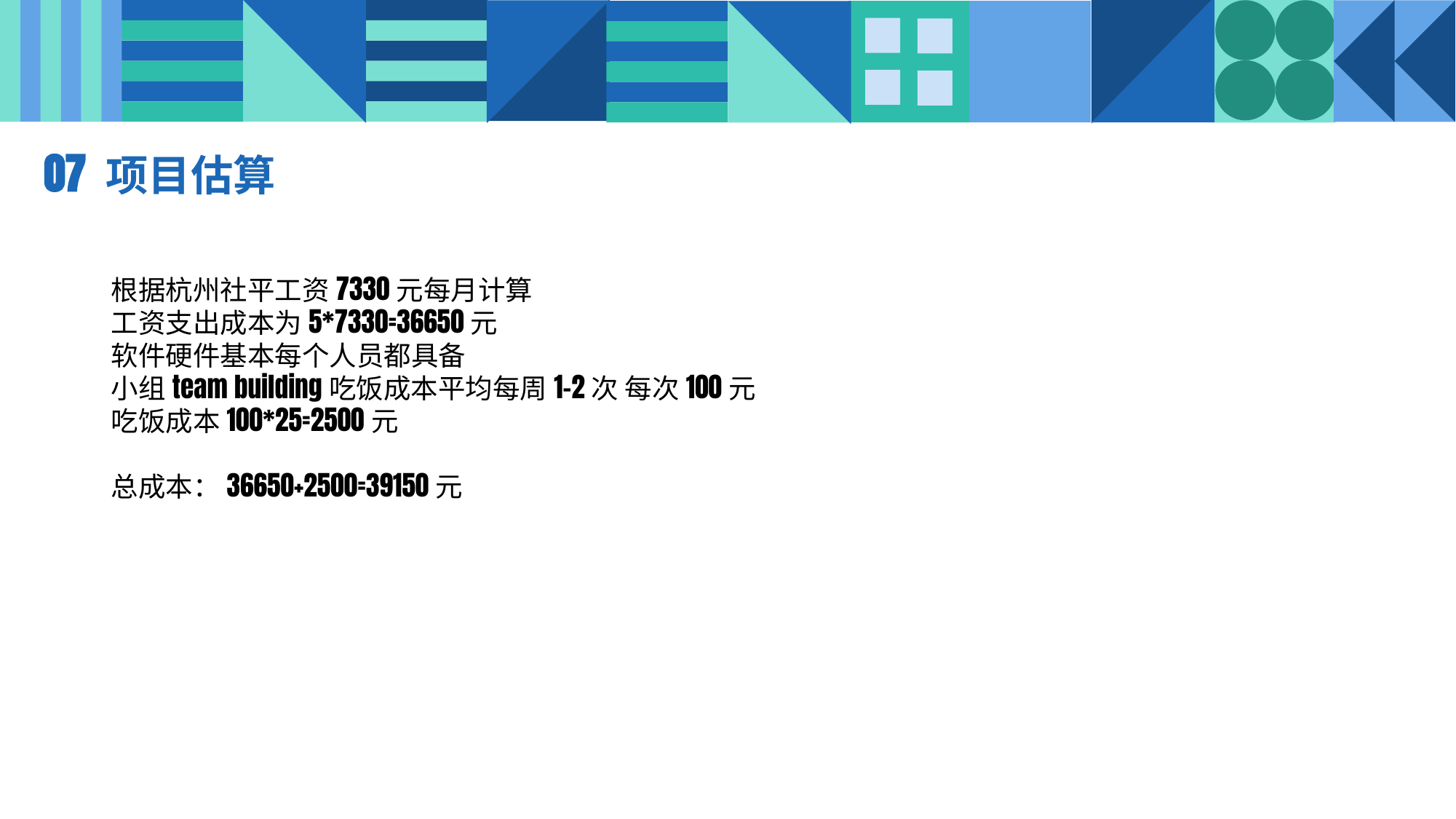

07 项目估算
根据杭州社平工资7330元每月计算
工资支出成本为5*7330=36650元
软件硬件基本每个人员都具备
小组team building吃饭成本平均每周1-2次 每次100元
吃饭成本100*25=2500元

总成本：36650+2500=39150元